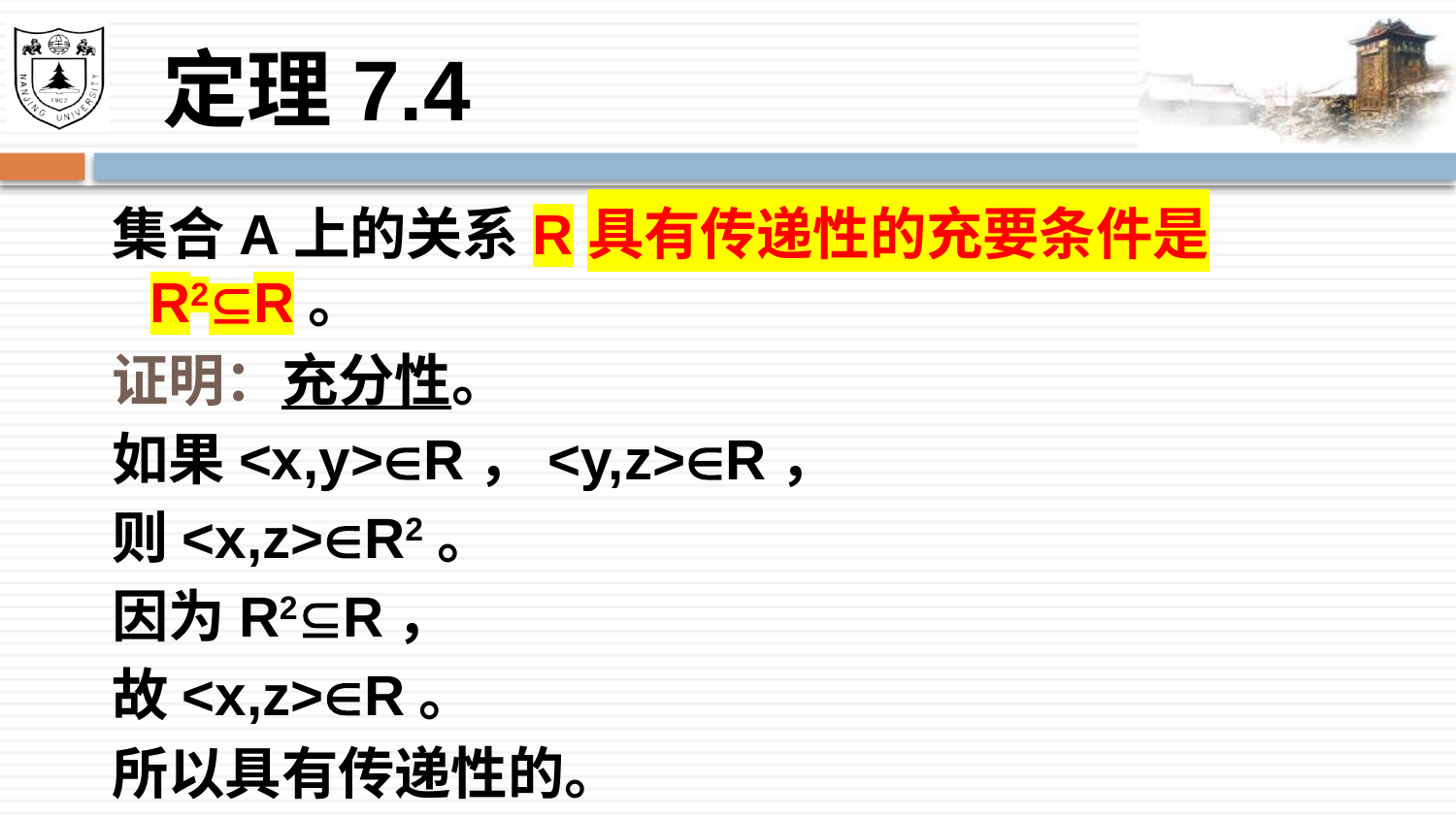

# 定理7.4
集合A上的关系R具有传递性的充要条件是R2⊆R。
证明：充分性。
如果<x,y>∈R，<y,z>∈R，
则<x,z>∈R2。
因为R2⊆R，
故<x,z>∈R。
所以具有传递性的。